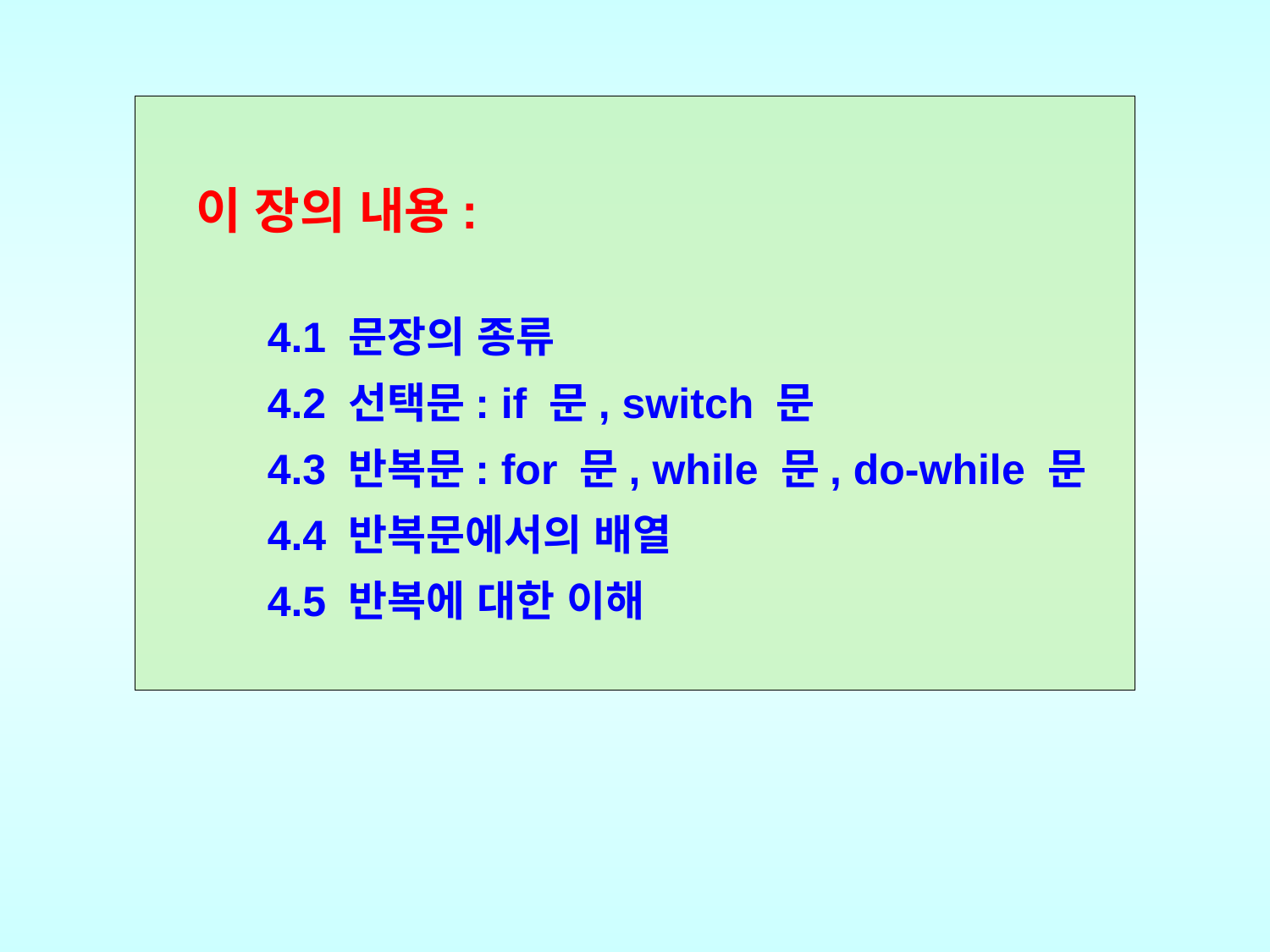

이 장의 내용:

4.1 문장의 종류
4.2 선택문: if 문, switch 문
4.3 반복문: for 문, while 문, do-while 문
4.4 반복문에서의 배열
4.5 반복에 대한 이해